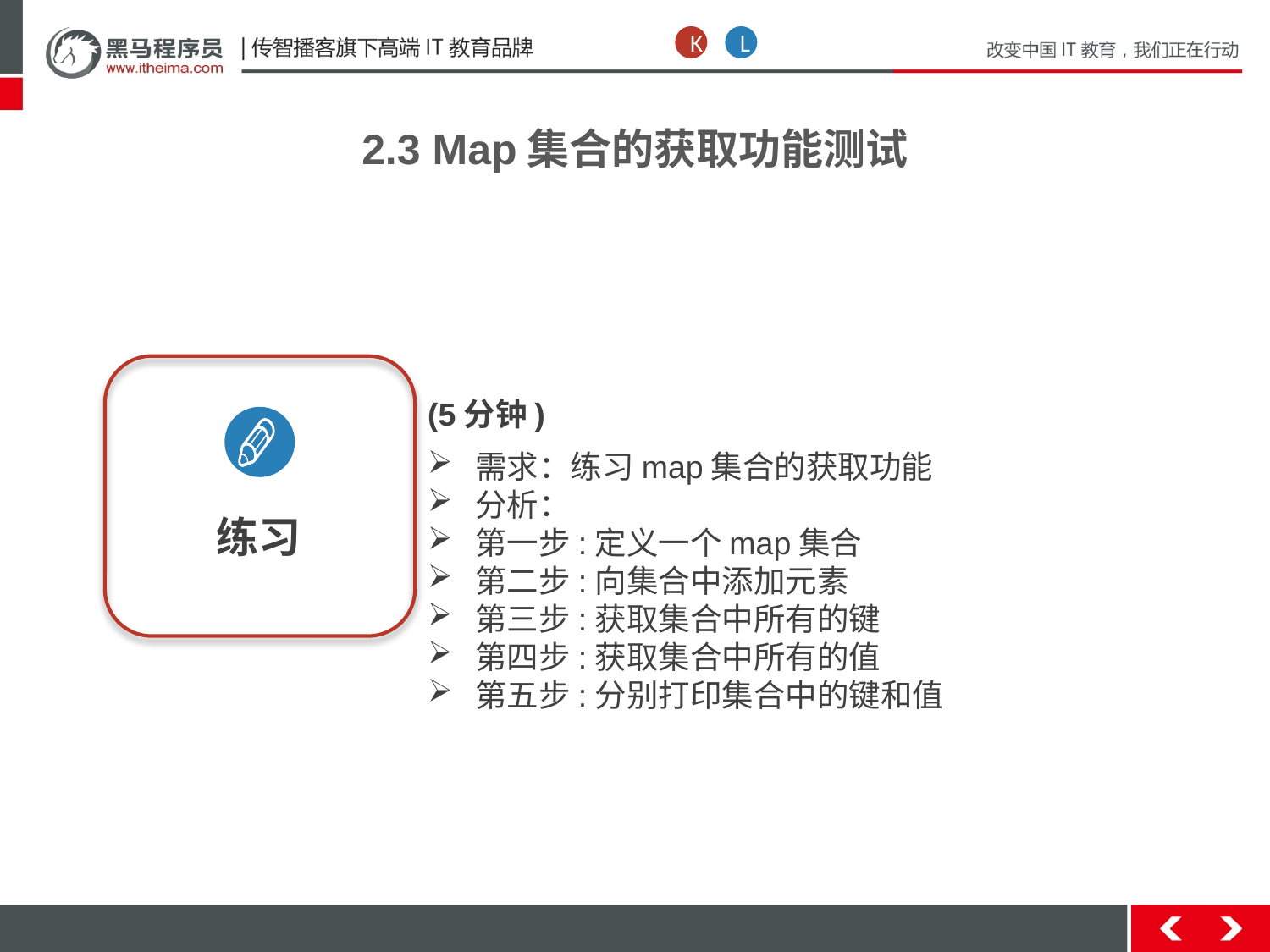

K
L
2.3 Map集合的获取功能测试

练习
(5分钟)
需求：练习map集合的获取功能
分析：
第一步:定义一个map集合
第二步:向集合中添加元素
第三步:获取集合中所有的键
第四步:获取集合中所有的值
第五步:分别打印集合中的键和值